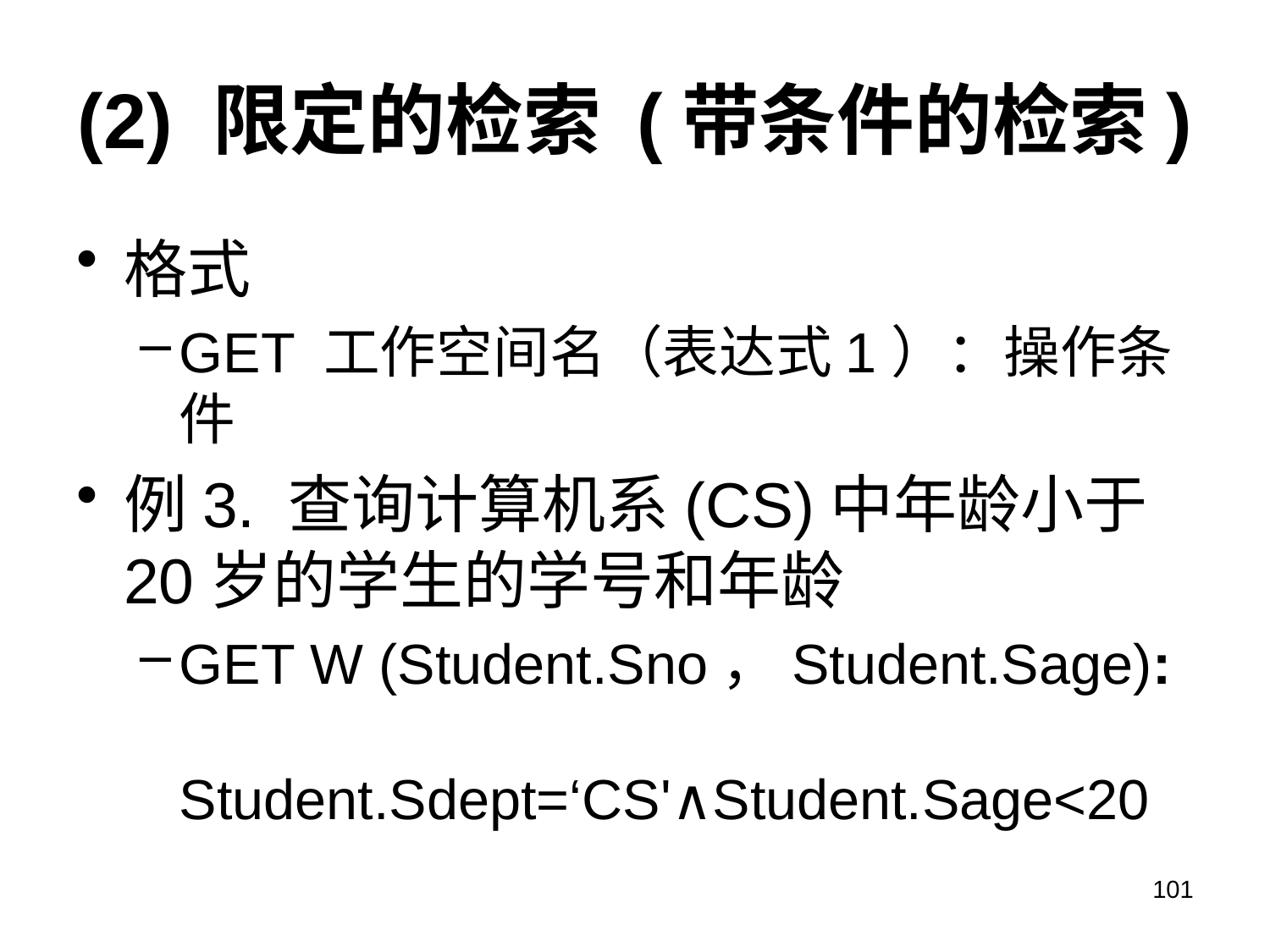

# (2) 限定的检索 (带条件的检索)
格式
GET 工作空间名（表达式1）：操作条件
例3. 查询计算机系(CS)中年龄小于20岁的学生的学号和年龄
GET W (Student.Sno，Student.Sage):      Student.Sdept=‘CS'∧Student.Sage<20

101